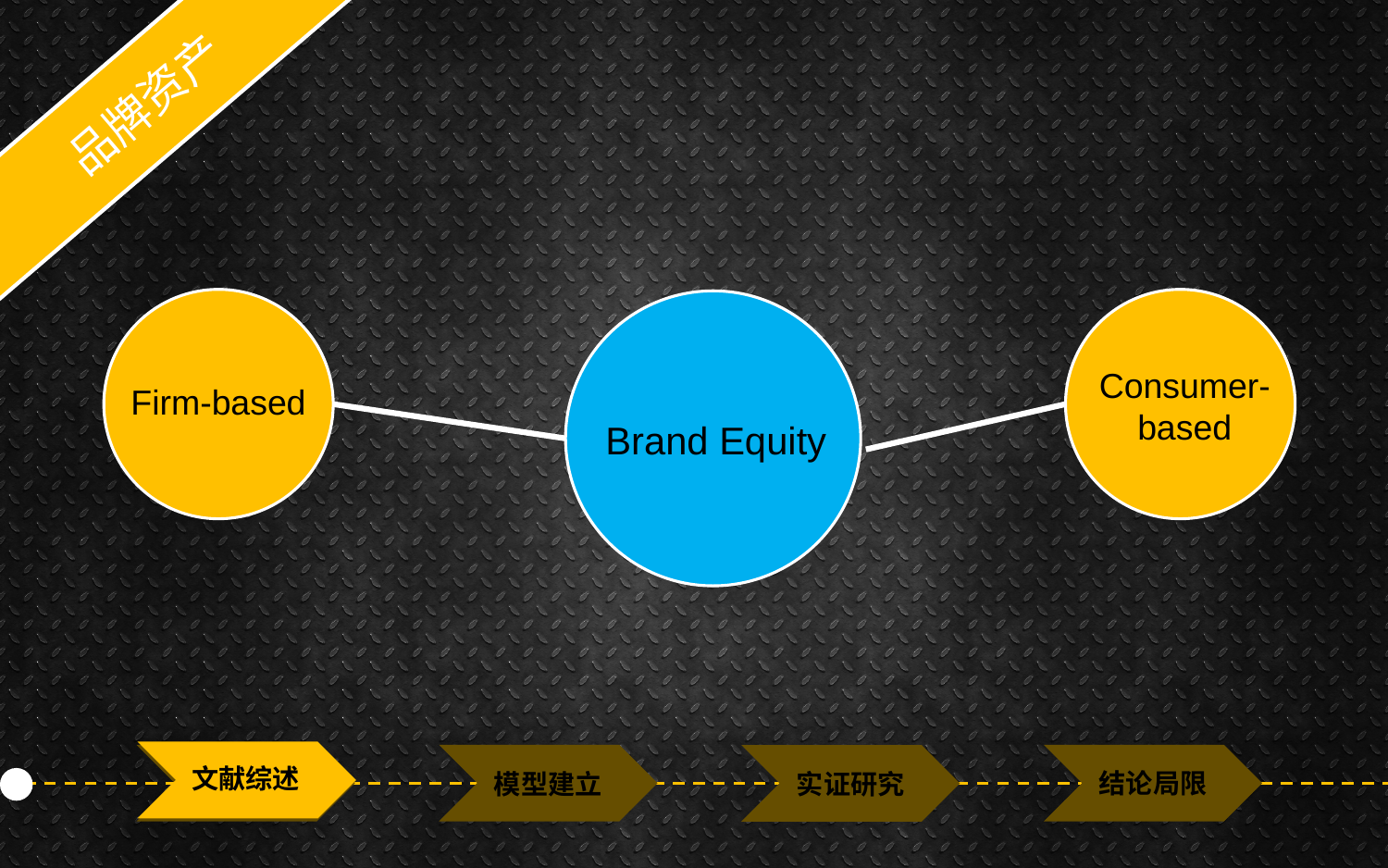

Consumer-based

Firm-based
品牌资产

Firm-based

Consumer-
based

Brand Equity

文献综述
结论局限
模型建立
实证研究